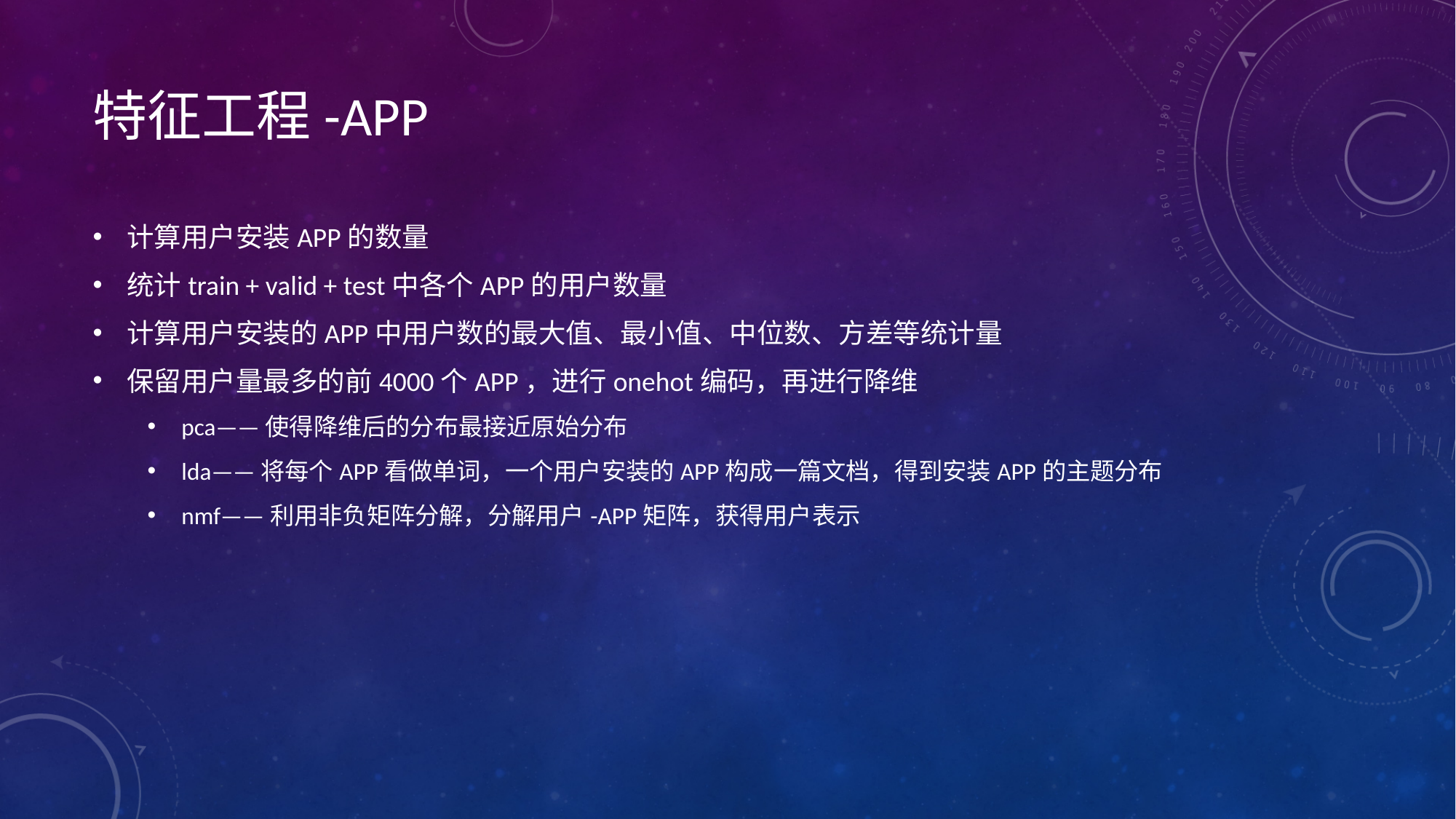

# 特征工程-APP
计算用户安装APP的数量
统计train + valid + test中各个APP的用户数量
计算用户安装的APP中用户数的最大值、最小值、中位数、方差等统计量
保留用户量最多的前4000个APP，进行onehot编码，再进行降维
pca——使得降维后的分布最接近原始分布
lda——将每个APP看做单词，一个用户安装的APP构成一篇文档，得到安装APP的主题分布
nmf——利用非负矩阵分解，分解用户-APP矩阵，获得用户表示